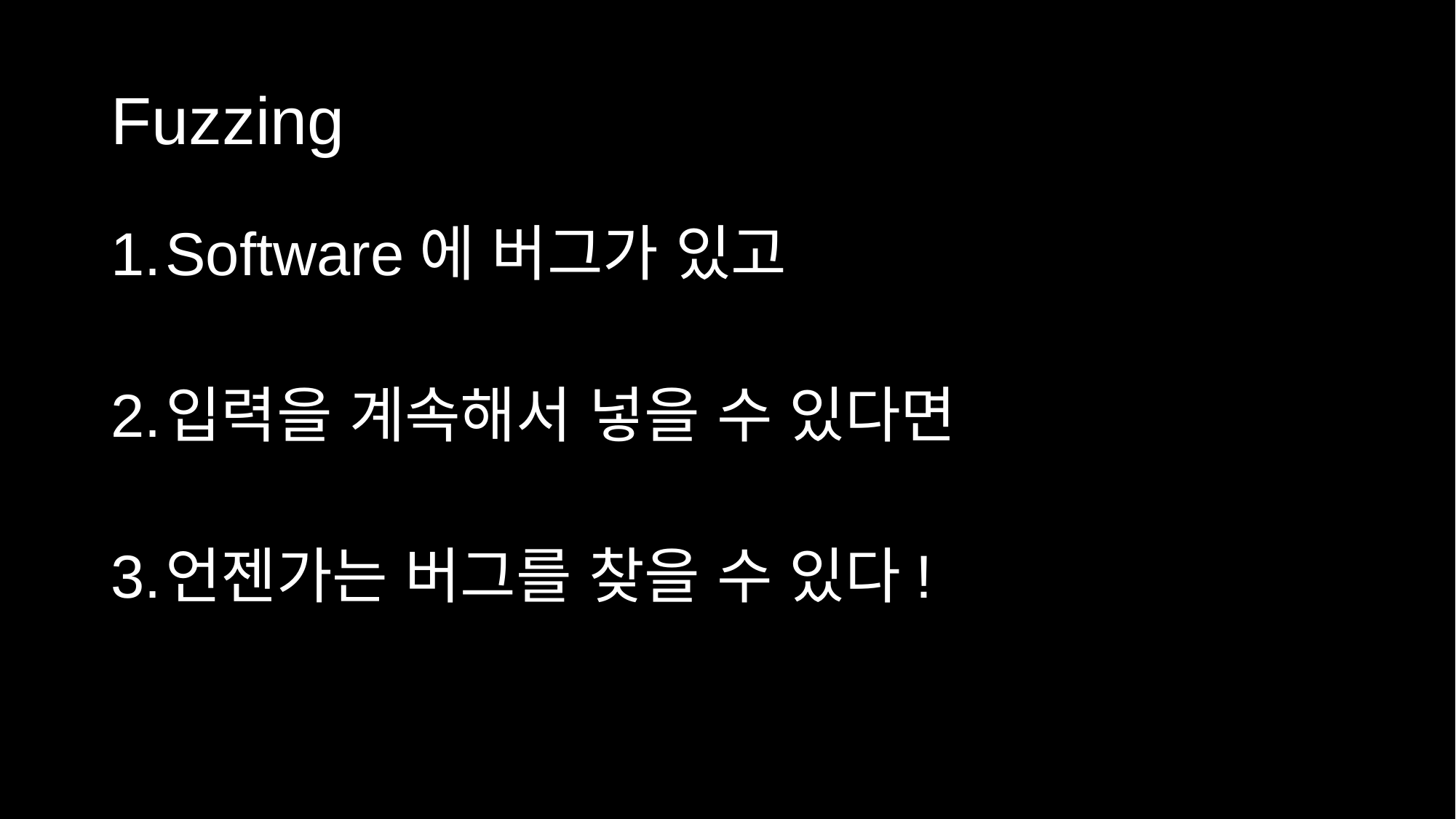

# Fuzzing
Software에 버그가 있고

입력을 계속해서 넣을 수 있다면

언젠가는 버그를 찾을 수 있다!